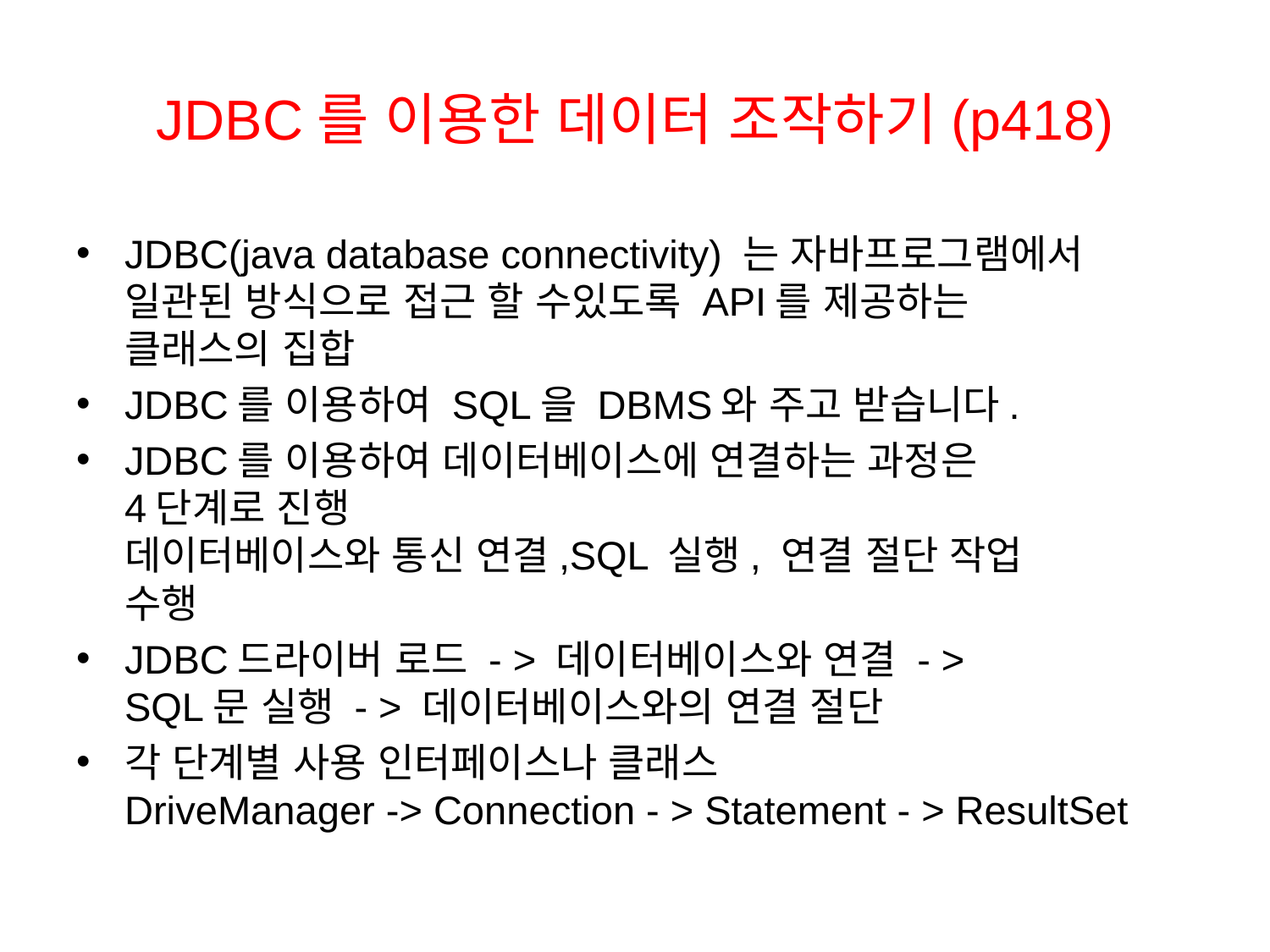

# JDBC를 이용한 데이터 조작하기(p418)
JDBC(java database connectivity) 는 자바프로그램에서
일관된 방식으로 접근 할 수있도록 API를 제공하는
클래스의 집합
JDBC를 이용하여 SQL을 DBMS와 주고 받습니다.
JDBC를 이용하여 데이터베이스에 연결하는 과정은
4단계로 진행
데이터베이스와 통신 연결,SQL 실행, 연결 절단 작업
수행
JDBC드라이버 로드 - > 데이터베이스와 연결 - >
SQL문 실행 - > 데이터베이스와의 연결 절단
각 단계별 사용 인터페이스나 클래스
DriveManager -> Connection - > Statement - > ResultSet